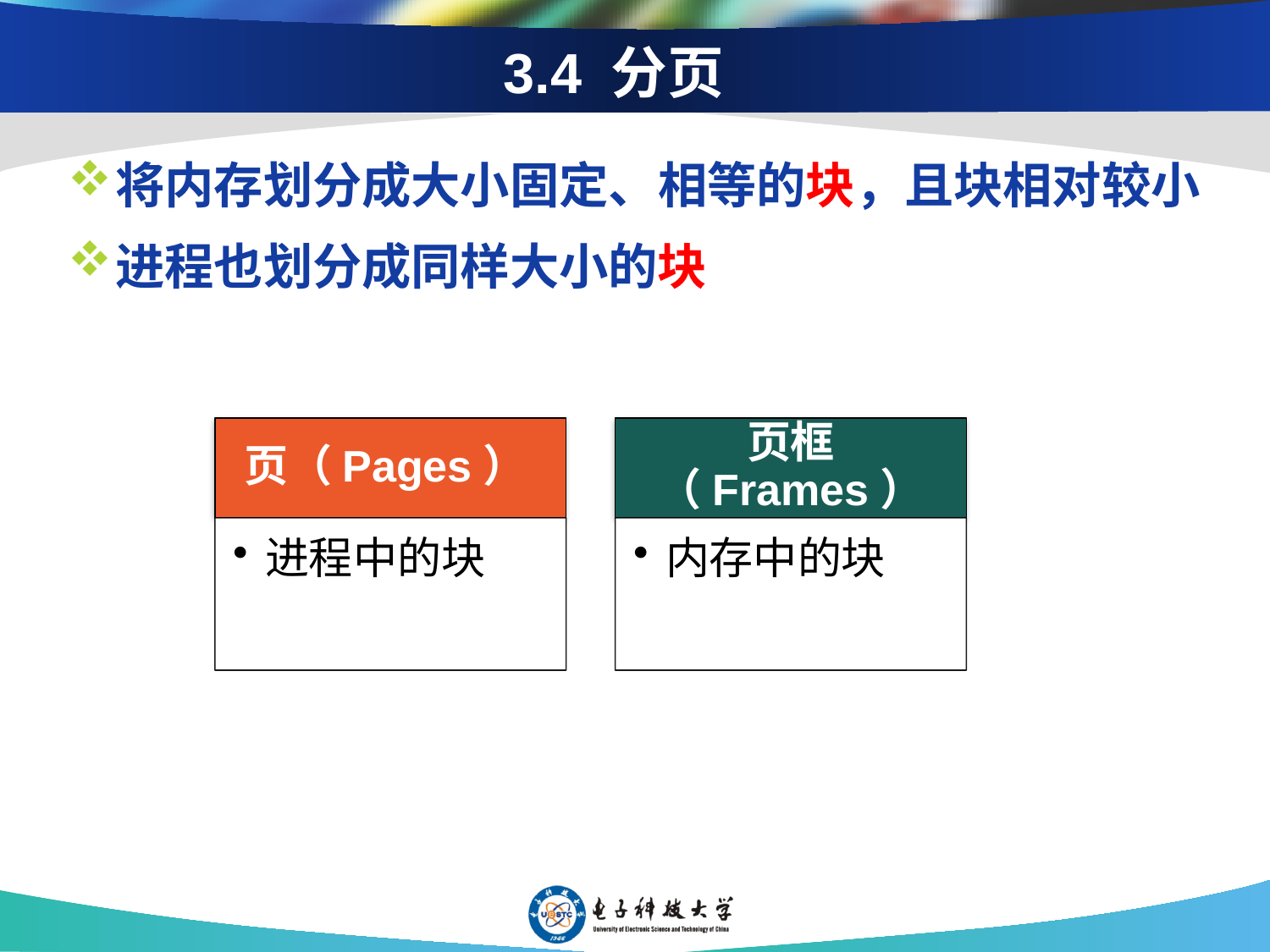

# 3.4 分页
将内存划分成大小固定、相等的块，且块相对较小
进程也划分成同样大小的块
页（Pages）
进程中的块
页框（Frames）
内存中的块